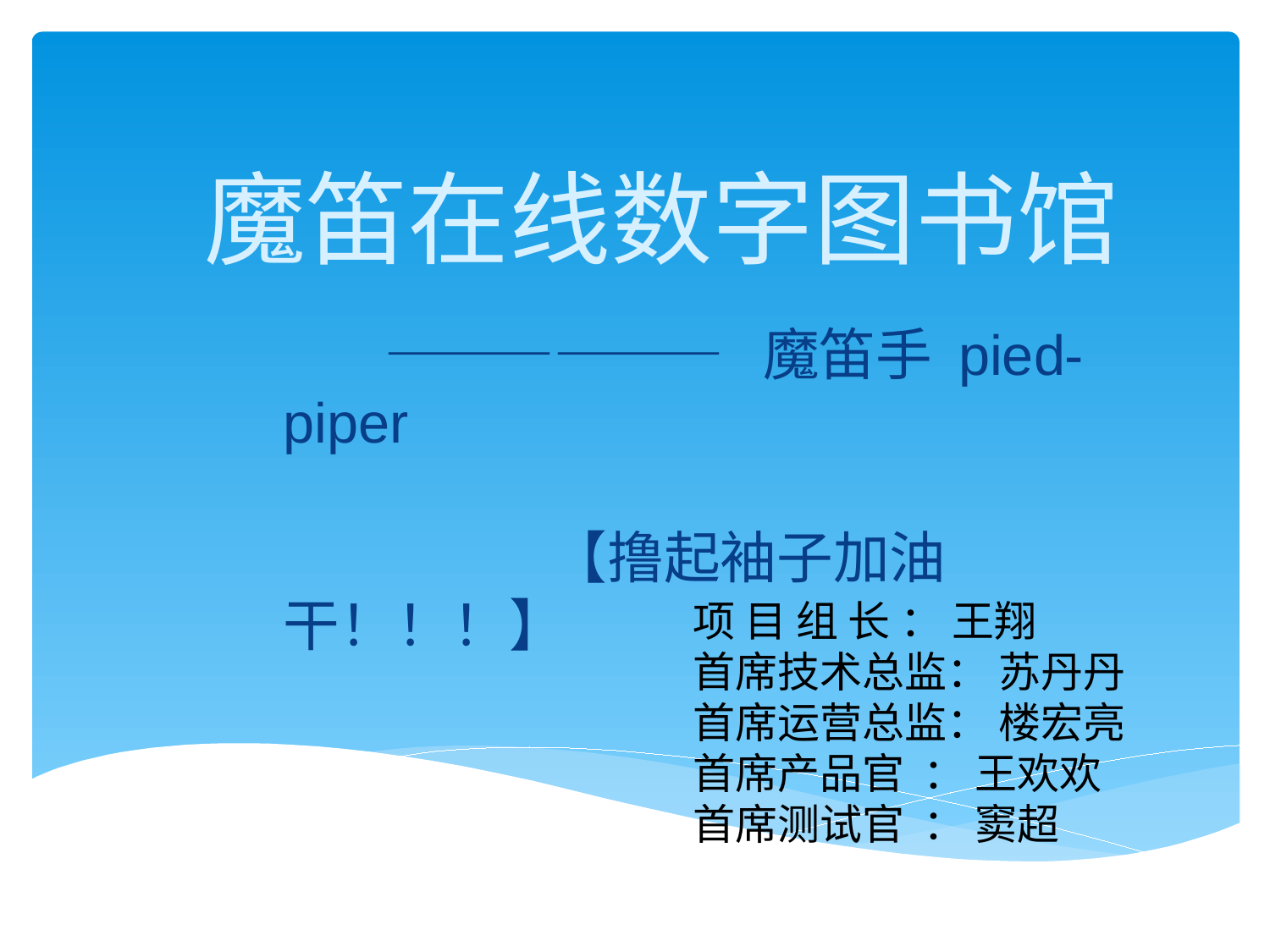

魔笛在线数字图书馆
        ——————  魔笛手 pied-piper

                    【撸起袖子加油干！！！】
项 目 组 长 ： 王翔
首席技术总监： 苏丹丹
首席运营总监： 楼宏亮
首席产品官  ： 王欢欢
首席测试官  ： 窦超